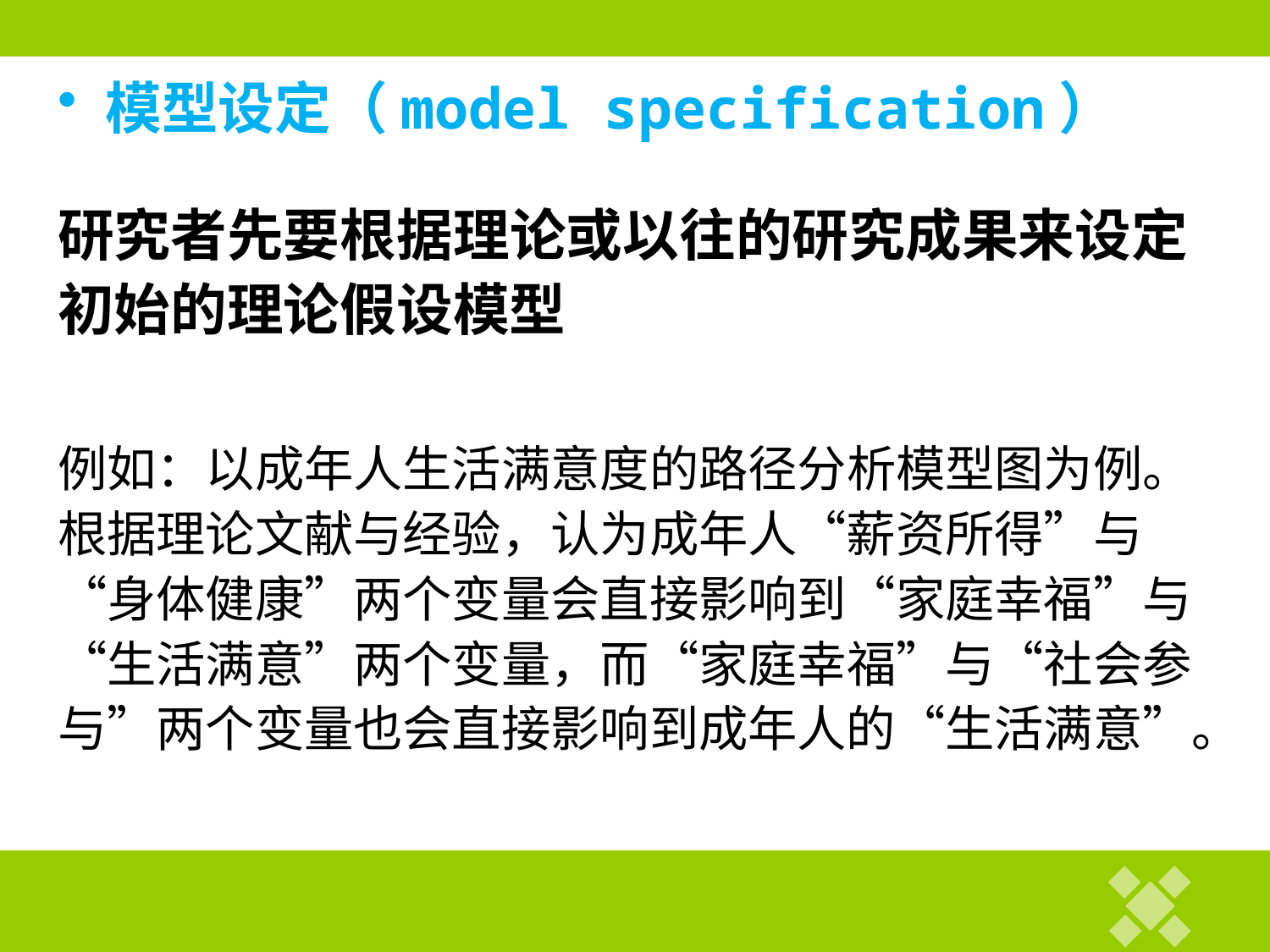

模型设定（model specification）
研究者先要根据理论或以往的研究成果来设定初始的理论假设模型

例如：以成年人生活满意度的路径分析模型图为例。根据理论文献与经验，认为成年人“薪资所得”与“身体健康”两个变量会直接影响到“家庭幸福”与“生活满意”两个变量，而“家庭幸福”与“社会参与”两个变量也会直接影响到成年人的“生活满意”。